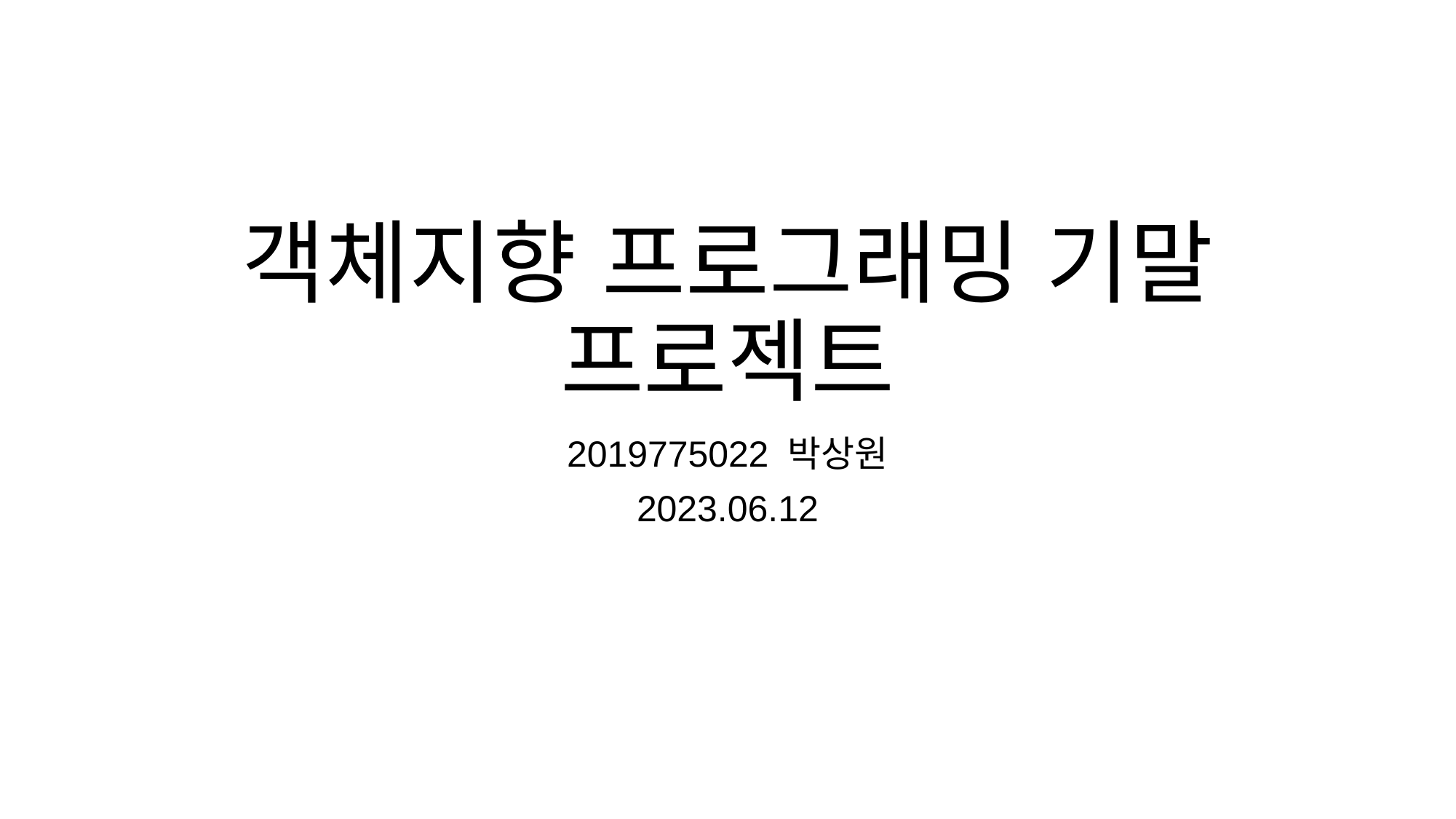

# 객체지향 프로그래밍 기말 프로젝트
2019775022 박상원
2023.06.12